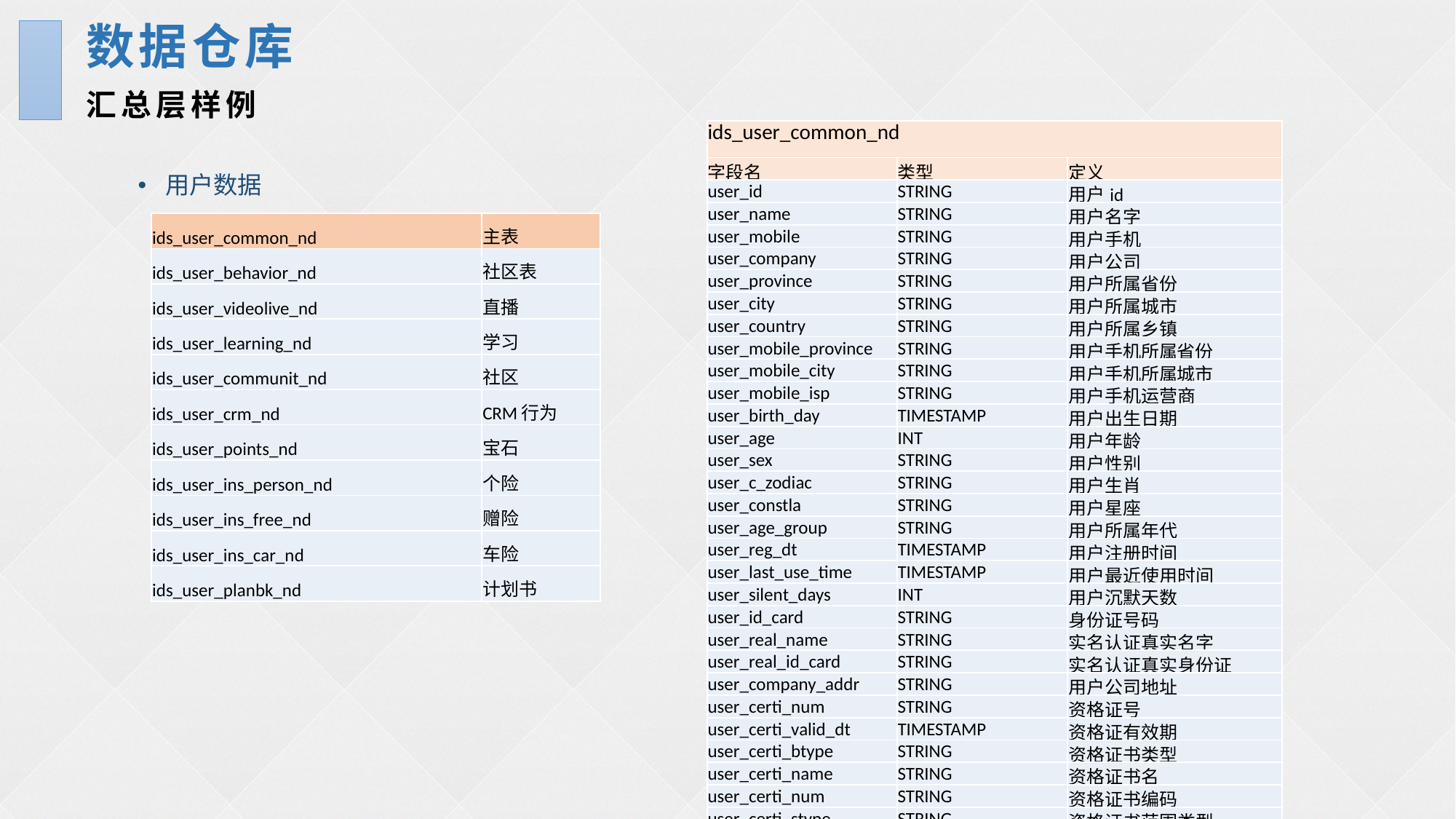

数据仓库

汇总层样例
| ids\_user\_common\_nd |  |  |
| --- | --- | --- |
| 字段名 | 类型 | 定义 |
| user\_id | STRING | 用户id |
| user\_name | STRING | 用户名字 |
| user\_mobile | STRING | 用户手机 |
| user\_company | STRING | 用户公司 |
| user\_province | STRING | 用户所属省份 |
| user\_city | STRING | 用户所属城市 |
| user\_country | STRING | 用户所属乡镇 |
| user\_mobile\_province | STRING | 用户手机所属省份 |
| user\_mobile\_city | STRING | 用户手机所属城市 |
| user\_mobile\_isp | STRING | 用户手机运营商 |
| user\_birth\_day | TIMESTAMP | 用户出生日期 |
| user\_age | INT | 用户年龄 |
| user\_sex | STRING | 用户性别 |
| user\_c\_zodiac | STRING | 用户生肖 |
| user\_constla | STRING | 用户星座 |
| user\_age\_group | STRING | 用户所属年代 |
| user\_reg\_dt | TIMESTAMP | 用户注册时间 |
| user\_last\_use\_time | TIMESTAMP | 用户最近使用时间 |
| user\_silent\_days | INT | 用户沉默天数 |
| user\_id\_card | STRING | 身份证号码 |
| user\_real\_name | STRING | 实名认证真实名字 |
| user\_real\_id\_card | STRING | 实名认证真实身份证 |
| user\_company\_addr | STRING | 用户公司地址 |
| user\_certi\_num | STRING | 资格证号 |
| user\_certi\_valid\_dt | TIMESTAMP | 资格证有效期 |
| user\_certi\_btype | STRING | 资格证书类型 |
| user\_certi\_name | STRING | 资格证书名 |
| user\_certi\_num | STRING | 资格证书编码 |
| user\_certi\_stype | STRING | 资格证书范围类型 |
| user\_certi\_sex | STRING | 资格证书性别 |
| user\_device\_tag | STRING | 手机系统 |
| user\_app\_version | STRING | app版本 |
| user\_app\_channel | STRING | 渠道 |
| inviter\_id | STRING | 邀请人id |
| is\_bind\_card | INT | 是否绑定银行卡 |
| is\_certi\_succ | INT | 是否审核成功 |
| is\_weiyi\_mem | INT | 是否微易员工 |
| videolive\_is\_host | INT | 是否主播 |
| is\_car\_member | INT | 是否车险会员 |
| car\_member\_reg\_dt | TIMESTAMP | 成为车险会员时间 |
| has\_coupon | INT | 用户是否有领过优惠券 |
| is\_used\_coupon | INT | 优惠券是否使用过 |
用户数据
| ids\_user\_common\_nd | 主表 |
| --- | --- |
| ids\_user\_behavior\_nd | 社区表 |
| ids\_user\_videolive\_nd | 直播 |
| ids\_user\_learning\_nd | 学习 |
| ids\_user\_communit\_nd | 社区 |
| ids\_user\_crm\_nd | CRM行为 |
| ids\_user\_points\_nd | 宝石 |
| ids\_user\_ins\_person\_nd | 个险 |
| ids\_user\_ins\_free\_nd | 赠险 |
| ids\_user\_ins\_car\_nd | 车险 |
| ids\_user\_planbk\_nd | 计划书 |